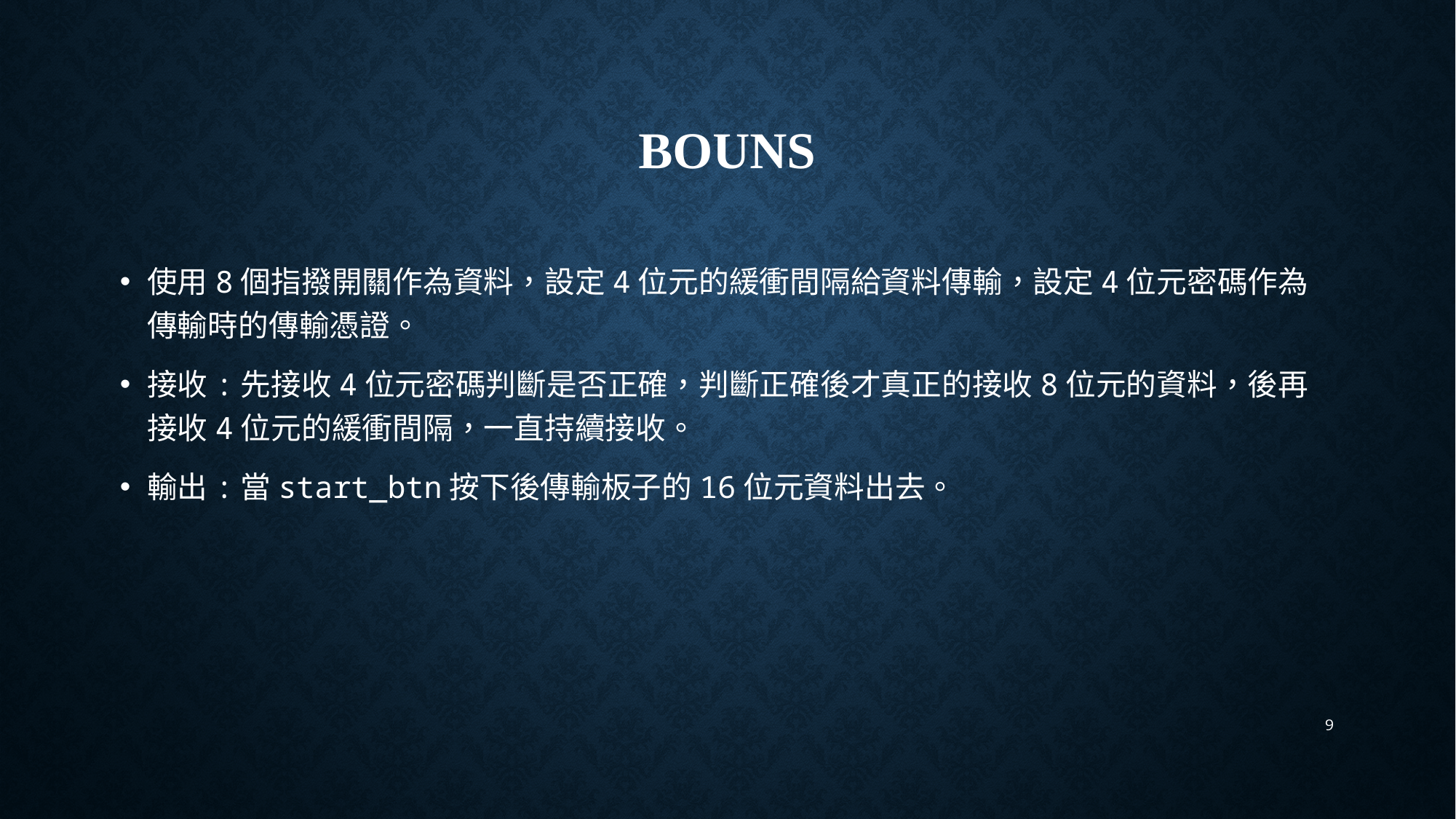

# bouns
使用8個指撥開關作為資料，設定4位元的緩衝間隔給資料傳輸，設定4位元密碼作為傳輸時的傳輸憑證。
接收:先接收4位元密碼判斷是否正確，判斷正確後才真正的接收8位元的資料，後再接收4位元的緩衝間隔，一直持續接收。
輸出:當start_btn按下後傳輸板子的16位元資料出去。
9